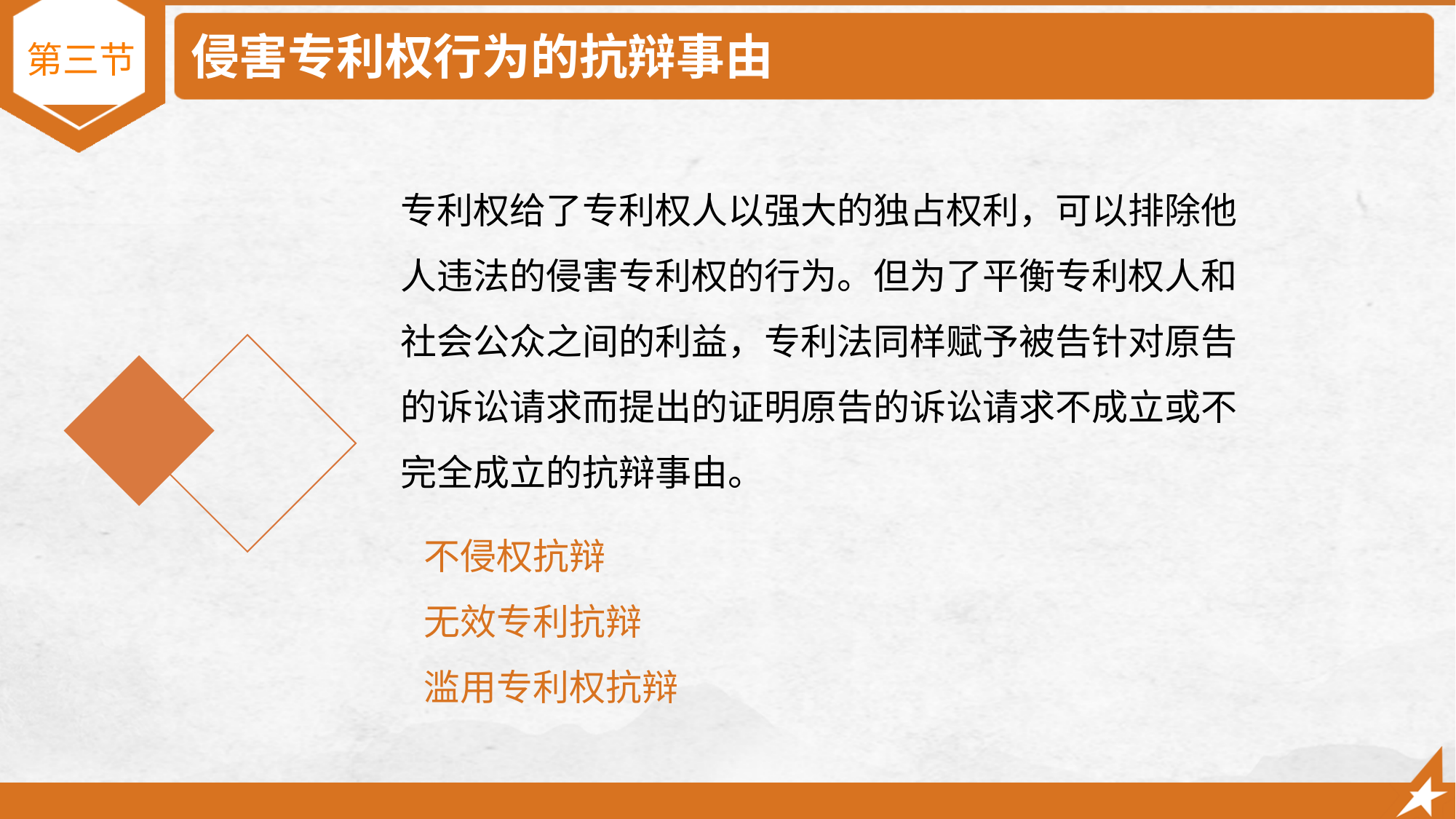

# 侵害专利权行为的抗辩事由
第三节
专利权给了专利权人以强大的独占权利，可以排除他人违法的侵害专利权的行为。但为了平衡专利权人和社会公众之间的利益，专利法同样赋予被告针对原告的诉讼请求而提出的证明原告的诉讼请求不成立或不完全成立的抗辩事由。

不侵权抗辩
无效专利抗辩
滥用专利权抗辩